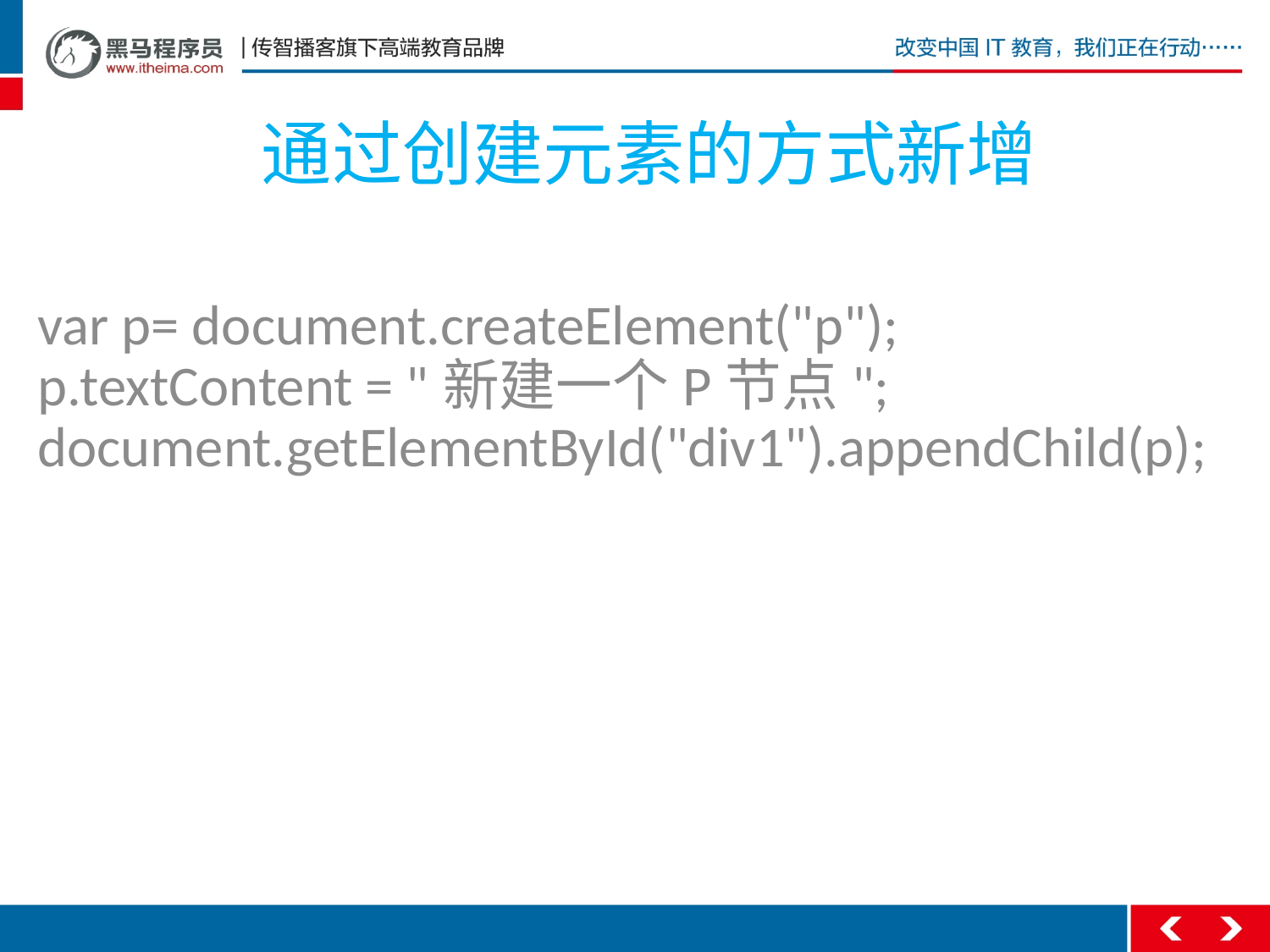

# 通过创建元素的方式新增
var p= document.createElement("p");
p.textContent = "新建一个P节点";
document.getElementById("div1").appendChild(p);